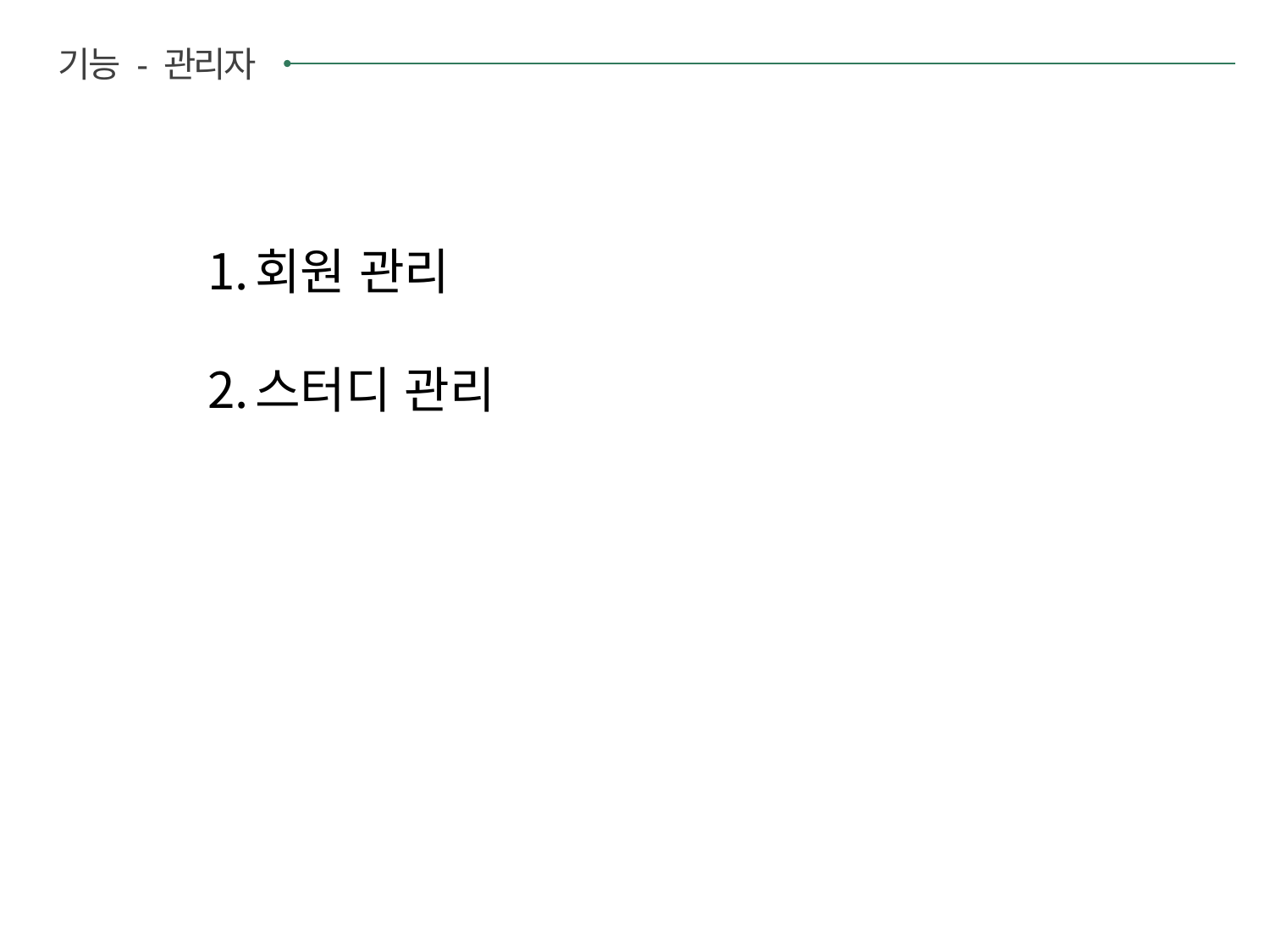

기능 - 관리자
회원 관리

스터디 관리